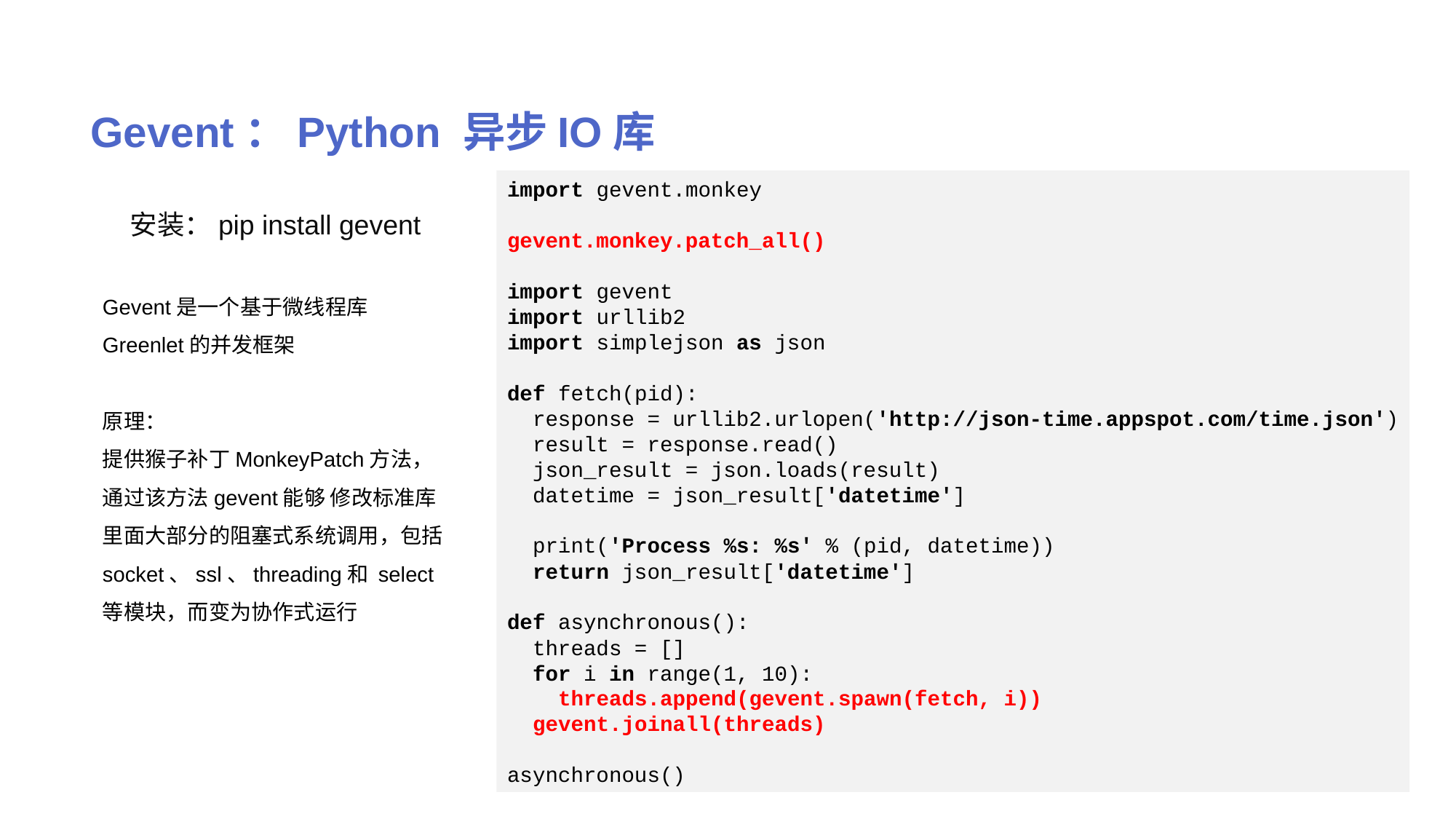

Gevent：Python 异步IO库
import gevent.monkey
gevent.monkey.patch_all()
import gevent
import urllib2
import simplejson as json
def fetch(pid):
  response = urllib2.urlopen('http://json-time.appspot.com/time.json')
  result = response.read()
  json_result = json.loads(result)
  datetime = json_result['datetime']
  print('Process %s: %s' % (pid, datetime))
  return json_result['datetime']
def asynchronous():
  threads = []
  for i in range(1, 10):
    threads.append(gevent.spawn(fetch, i))
  gevent.joinall(threads)
asynchronous()
安装：pip install gevent
﻿Gevent是一个基于微线程库Greenlet的并发框架

原理：
提供猴子补丁MonkeyPatch方法，通过该方法gevent能够 修改标准库里面大部分的阻塞式系统调用，包括socket、ssl、threading和 select等模块，而变为协作式运行